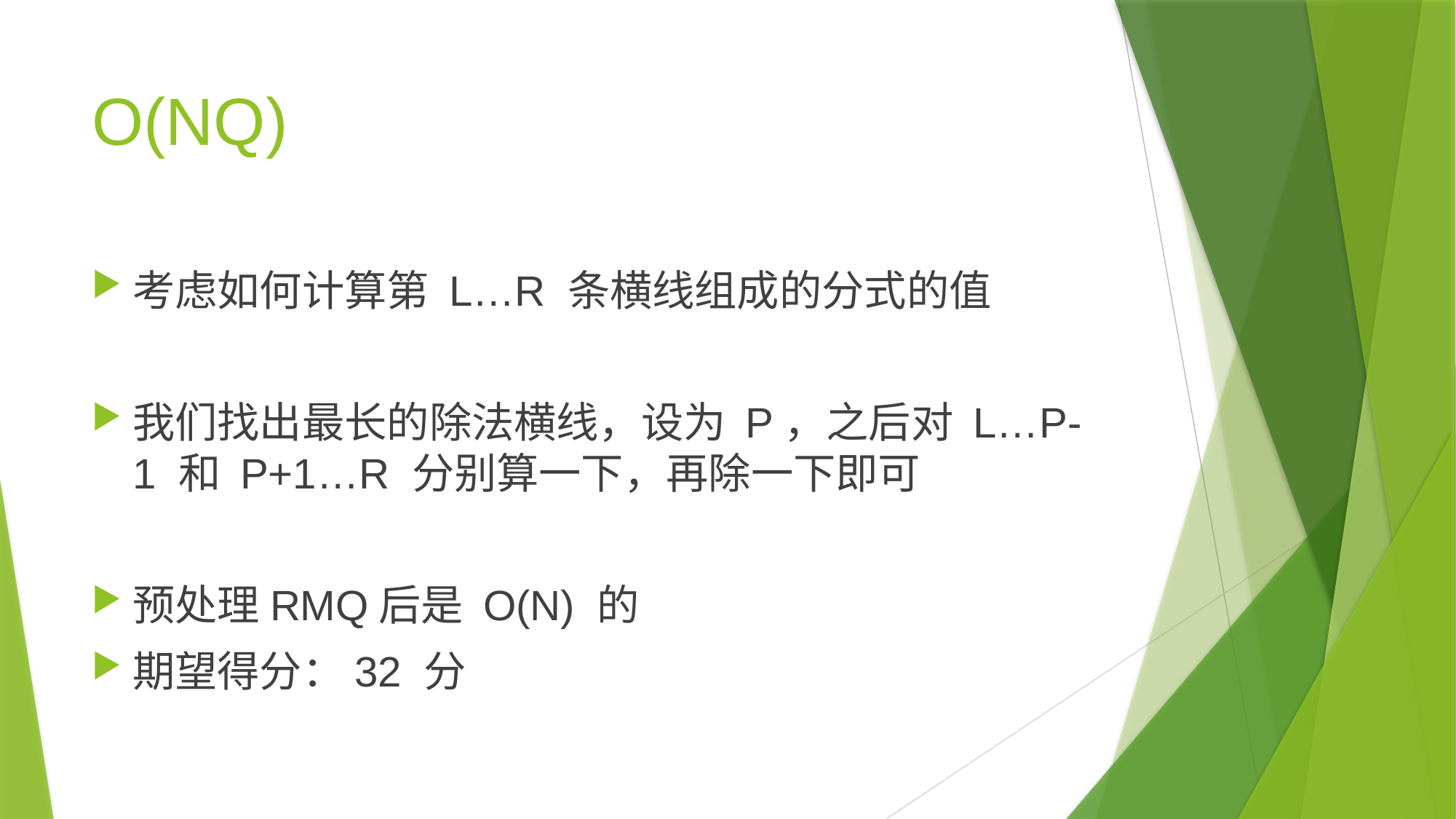

# O(NQ)
考虑如何计算第 L…R 条横线组成的分式的值

我们找出最长的除法横线，设为 P，之后对 L…P-1 和 P+1…R 分别算一下，再除一下即可

预处理RMQ后是 O(N) 的
期望得分：32 分